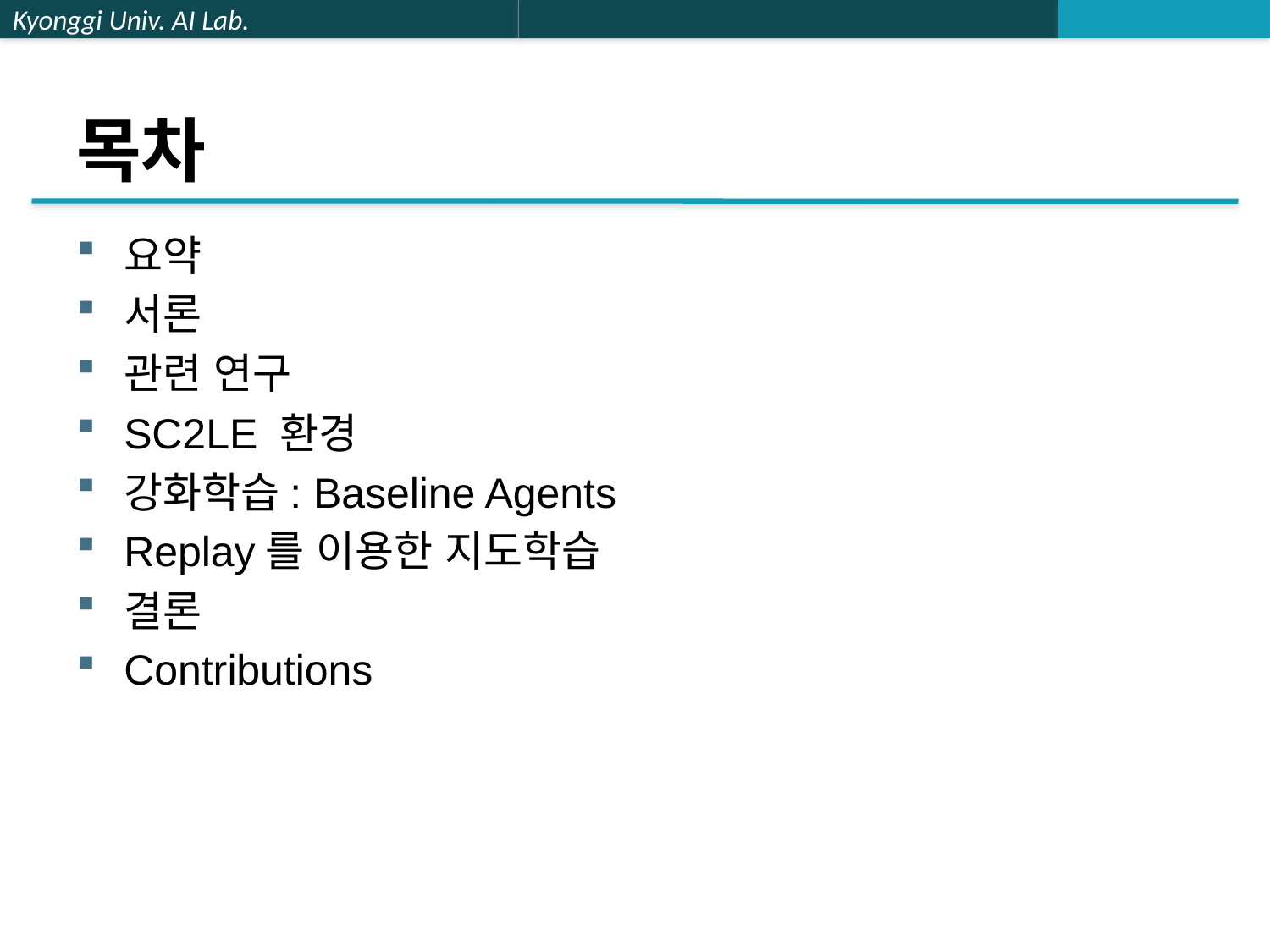

# 목차
요약
서론
관련 연구
SC2LE 환경
강화학습: Baseline Agents
Replay를 이용한 지도학습
결론
Contributions